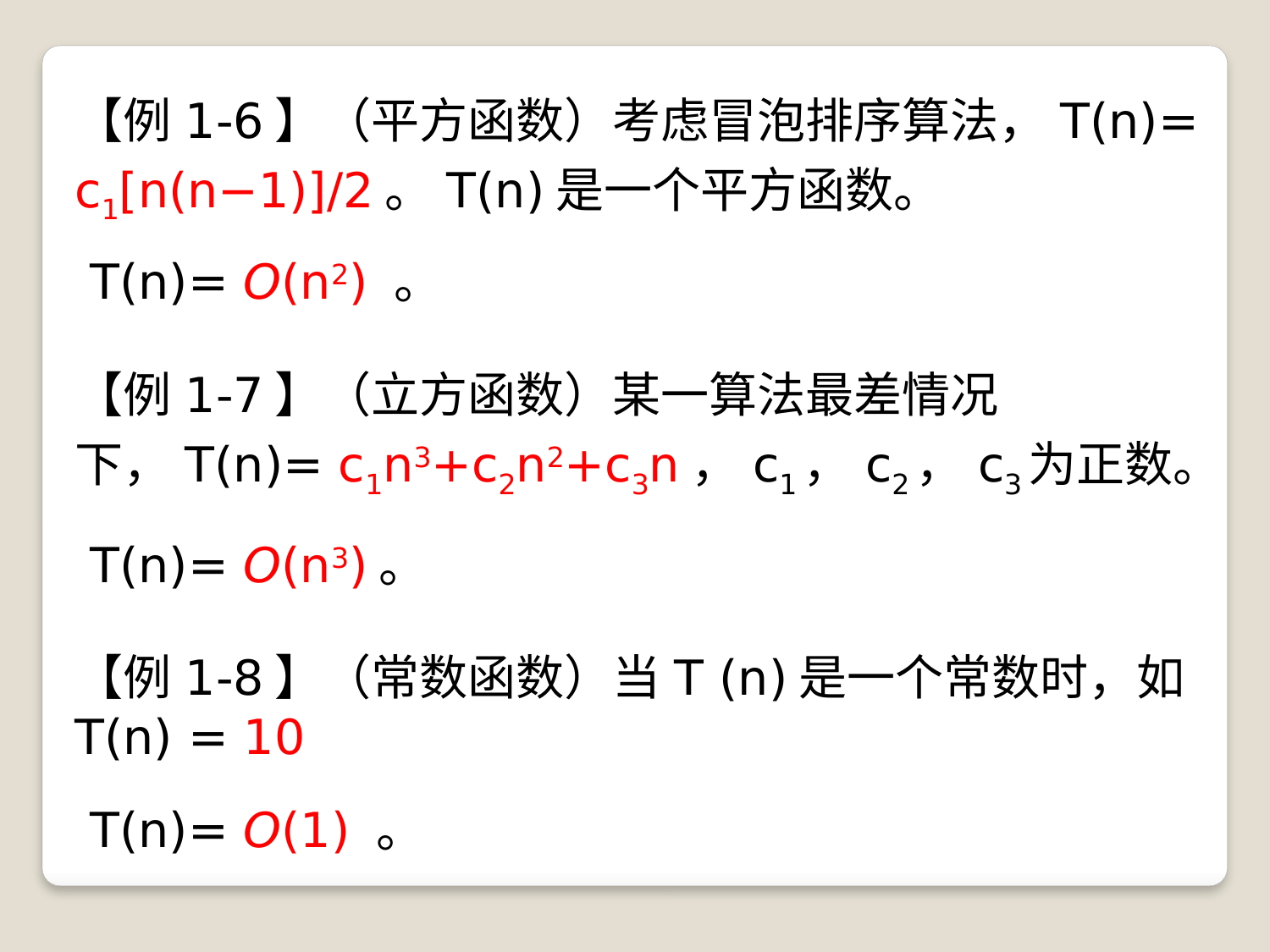

【例1-6】（平方函数）考虑冒泡排序算法，T(n)= c1[n(n−1)]∕2。T(n)是一个平方函数。
 T(n)= O(n2) 。
【例1-7】（立方函数）某一算法最差情况下，T(n)= c1n3+c2n2+c3n，c1，c2，c3为正数。
 T(n)= O(n3)。
【例1-8】（常数函数）当T (n)是一个常数时，如T(n) = 10
 T(n)= O(1) 。